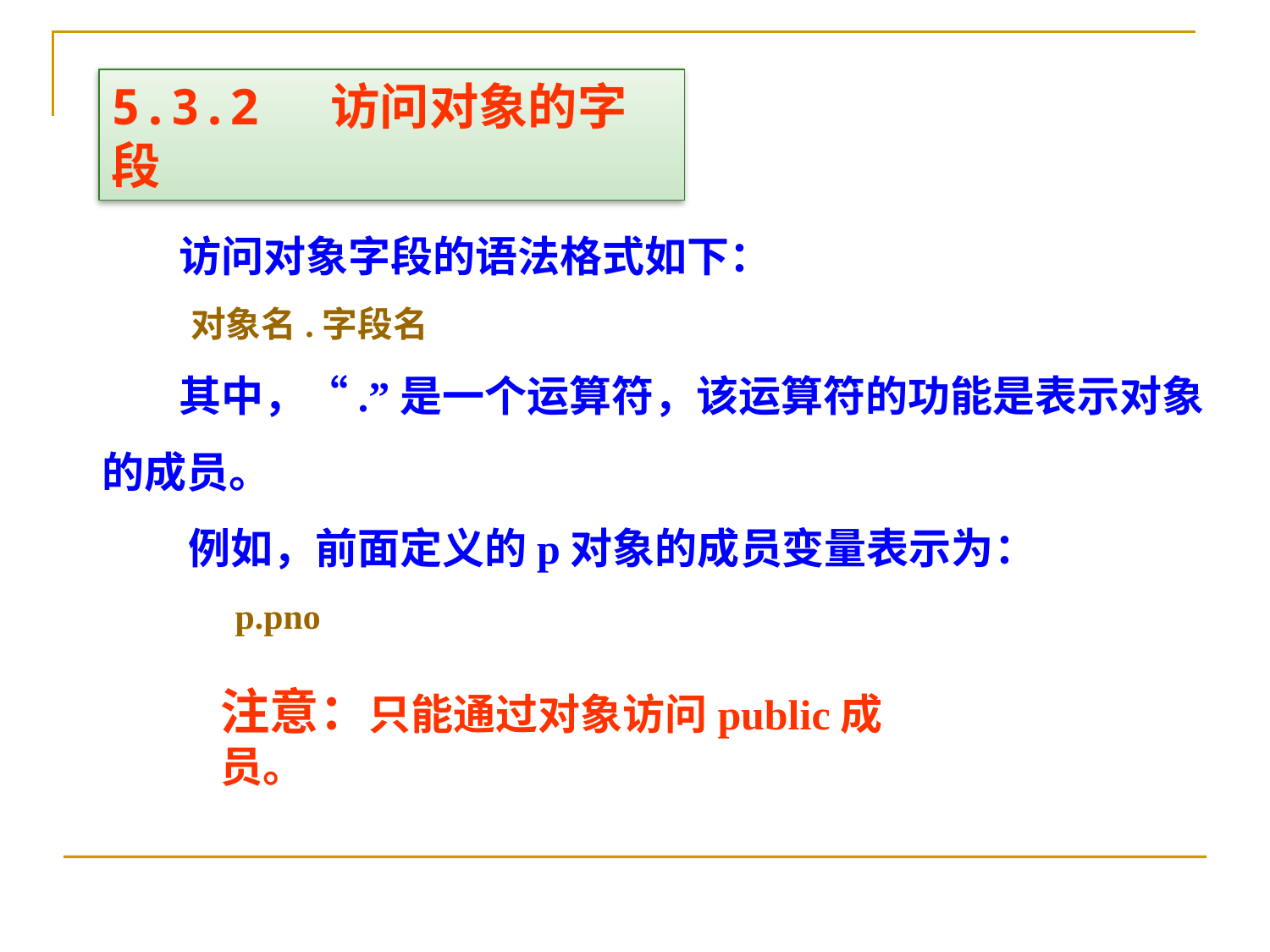

5.3.2  访问对象的字段
       访问对象字段的语法格式如下：
          对象名.字段名
       其中，“.”是一个运算符，该运算符的功能是表示对象的成员。
        例如，前面定义的p对象的成员变量表示为：
               p.pno
注意：只能通过对象访问public成员。